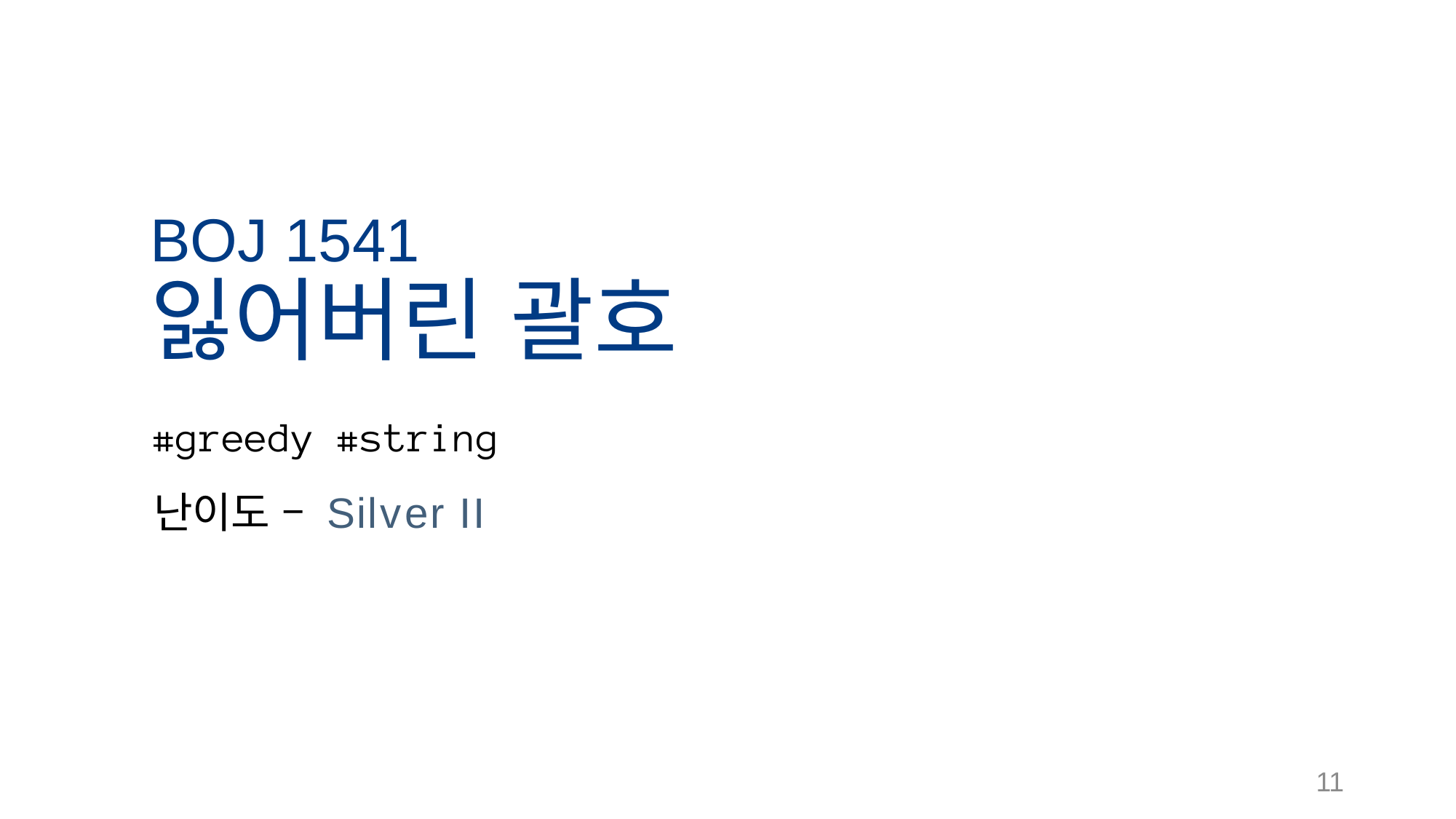

BOJ 1541
잃어버린 괄호
#greedy #string
난이도 – Silver II
11